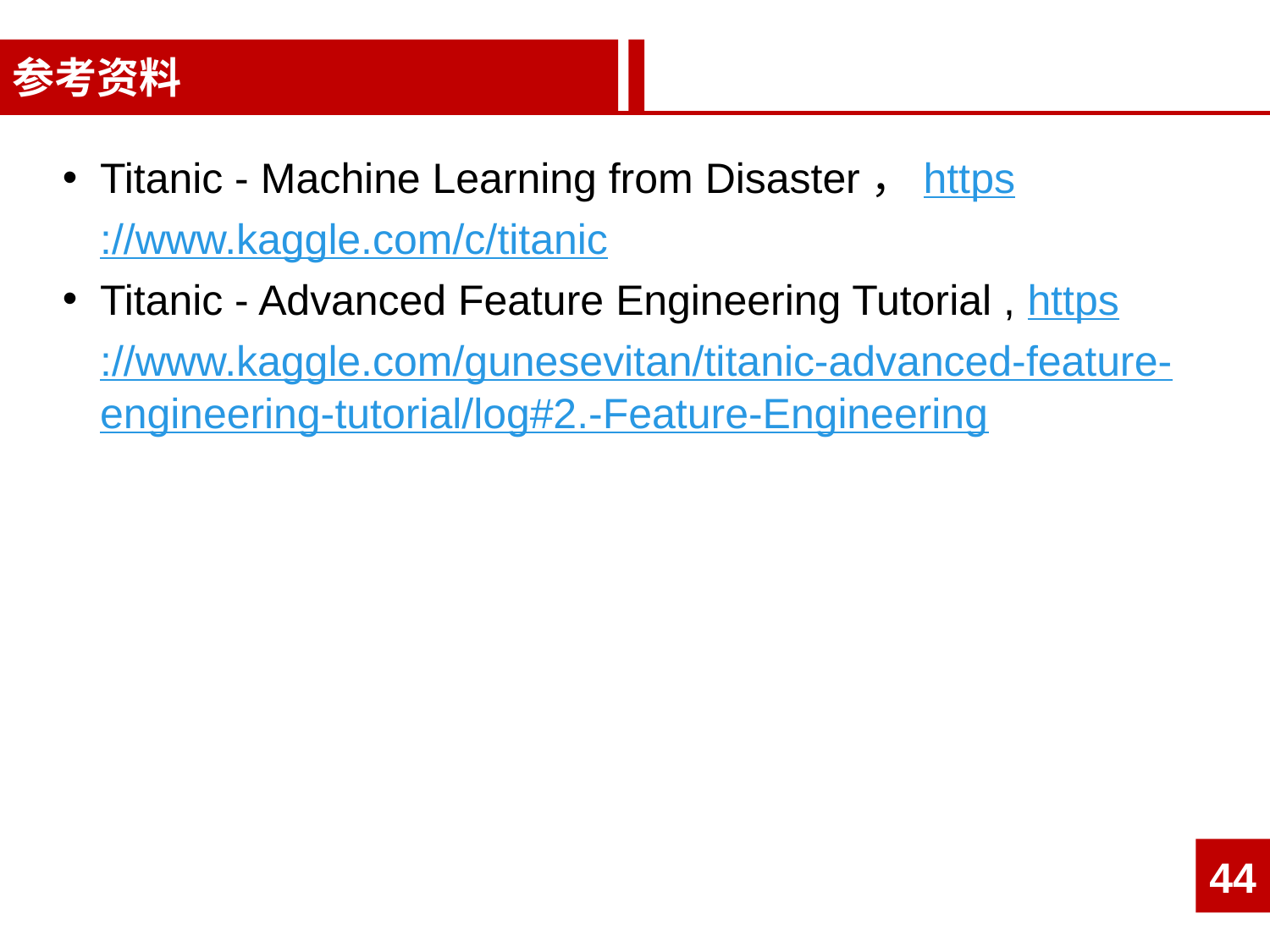

参考资料

Titanic - Machine Learning from Disaster，https://www.kaggle.com/c/titanic
Titanic - Advanced Feature Engineering Tutorial , https://www.kaggle.com/gunesevitan/titanic-advanced-feature-engineering-tutorial/log#2.-Feature-Engineering

44